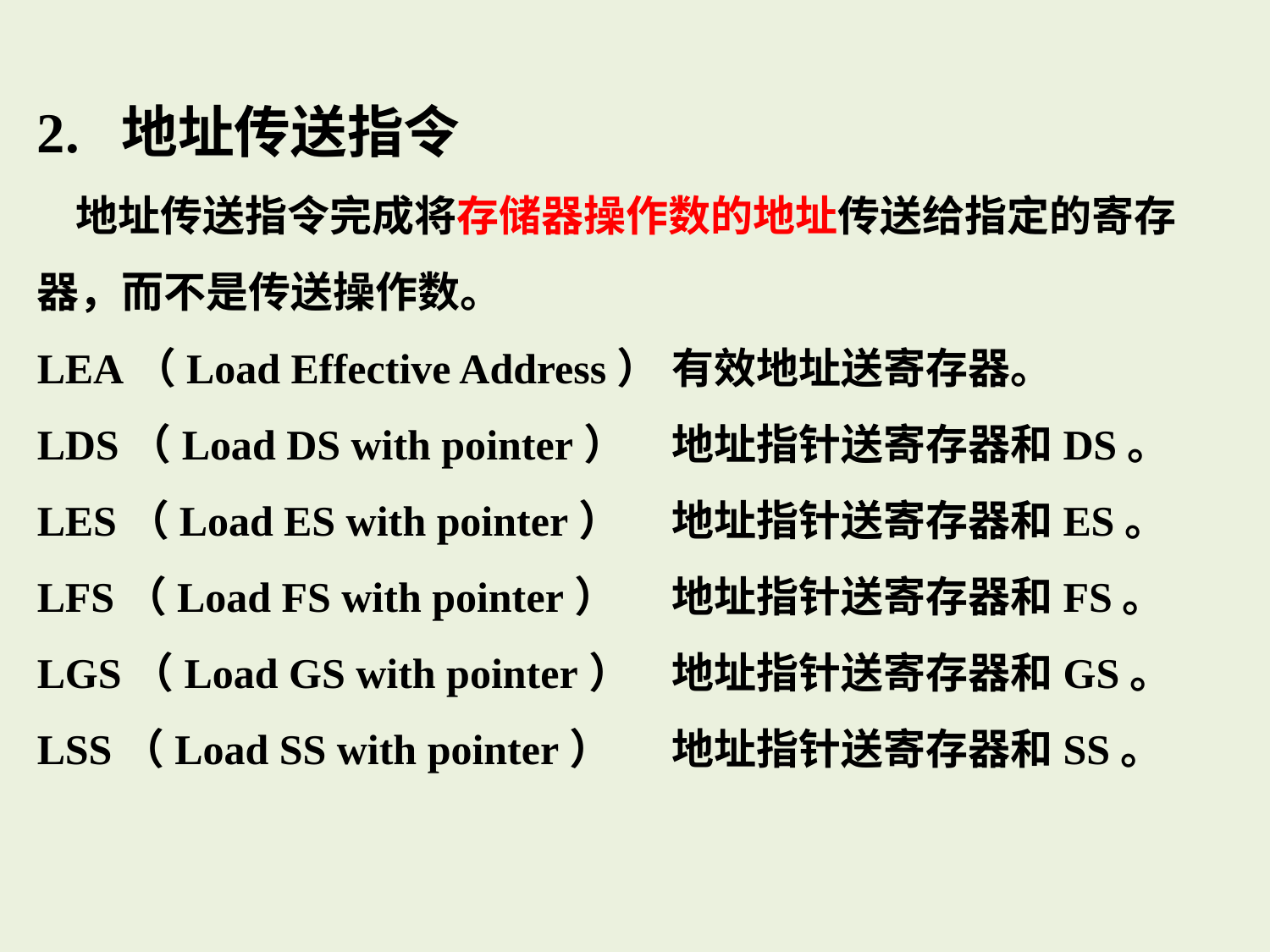

2.  地址传送指令
   地址传送指令完成将存储器操作数的地址传送给指定的寄存器，而不是传送操作数。
LEA（Load Effective Address）	有效地址送寄存器。
LDS（Load DS with pointer）	地址指针送寄存器和DS。
LES（Load ES with pointer）	地址指针送寄存器和ES。
LFS（Load FS with pointer）	地址指针送寄存器和FS。
LGS（Load GS with pointer）	地址指针送寄存器和GS。
LSS（Load SS with pointer）	地址指针送寄存器和SS。
122